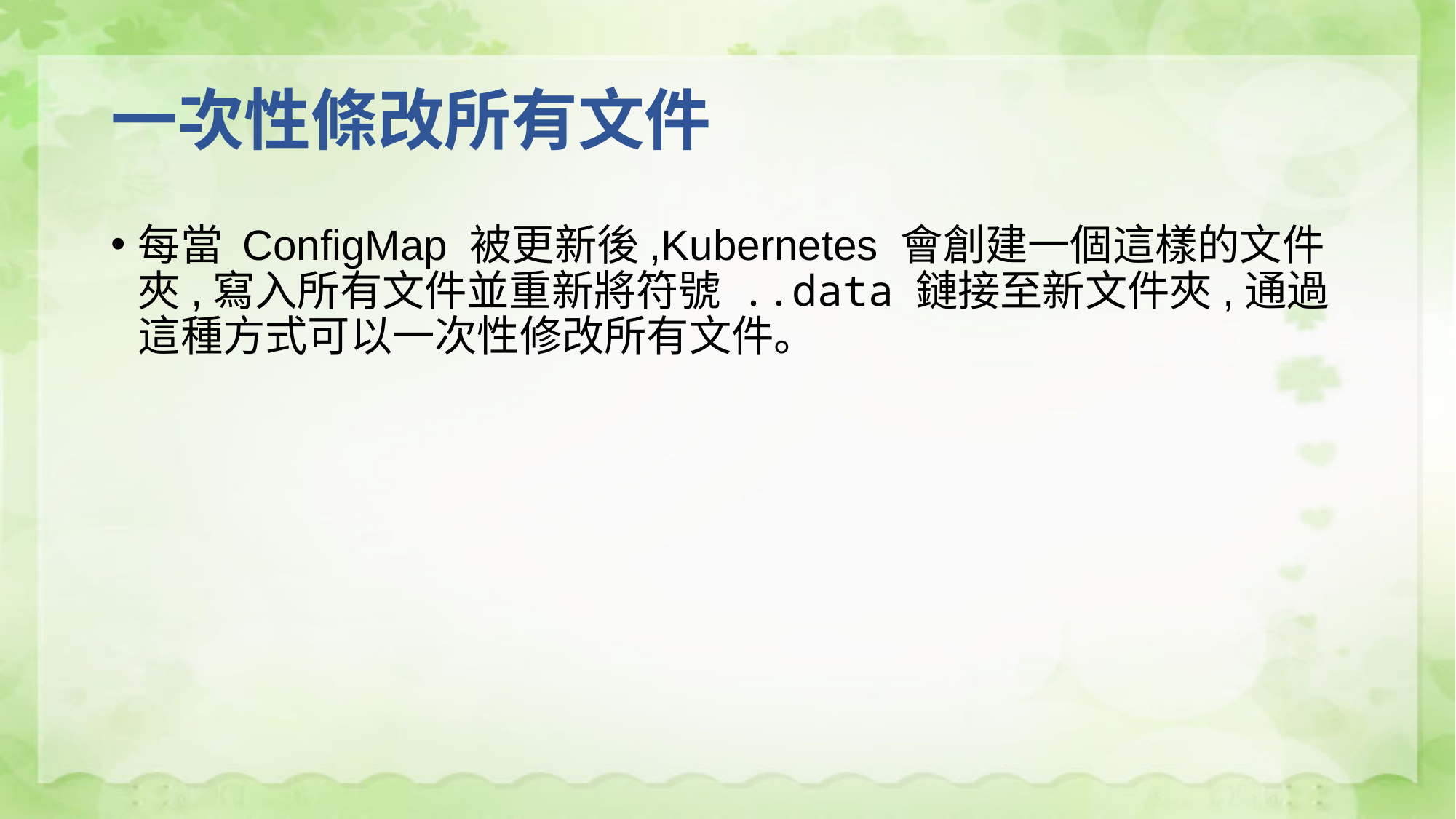

# 一次性條改所有文件
每當 ConfigMap 被更新後,Kubernetes 會創建一個這樣的文件夾,寫入所有文件並重新將符號 ..data 鏈接至新文件夾,通過這種方式可以一次性修改所有文件。